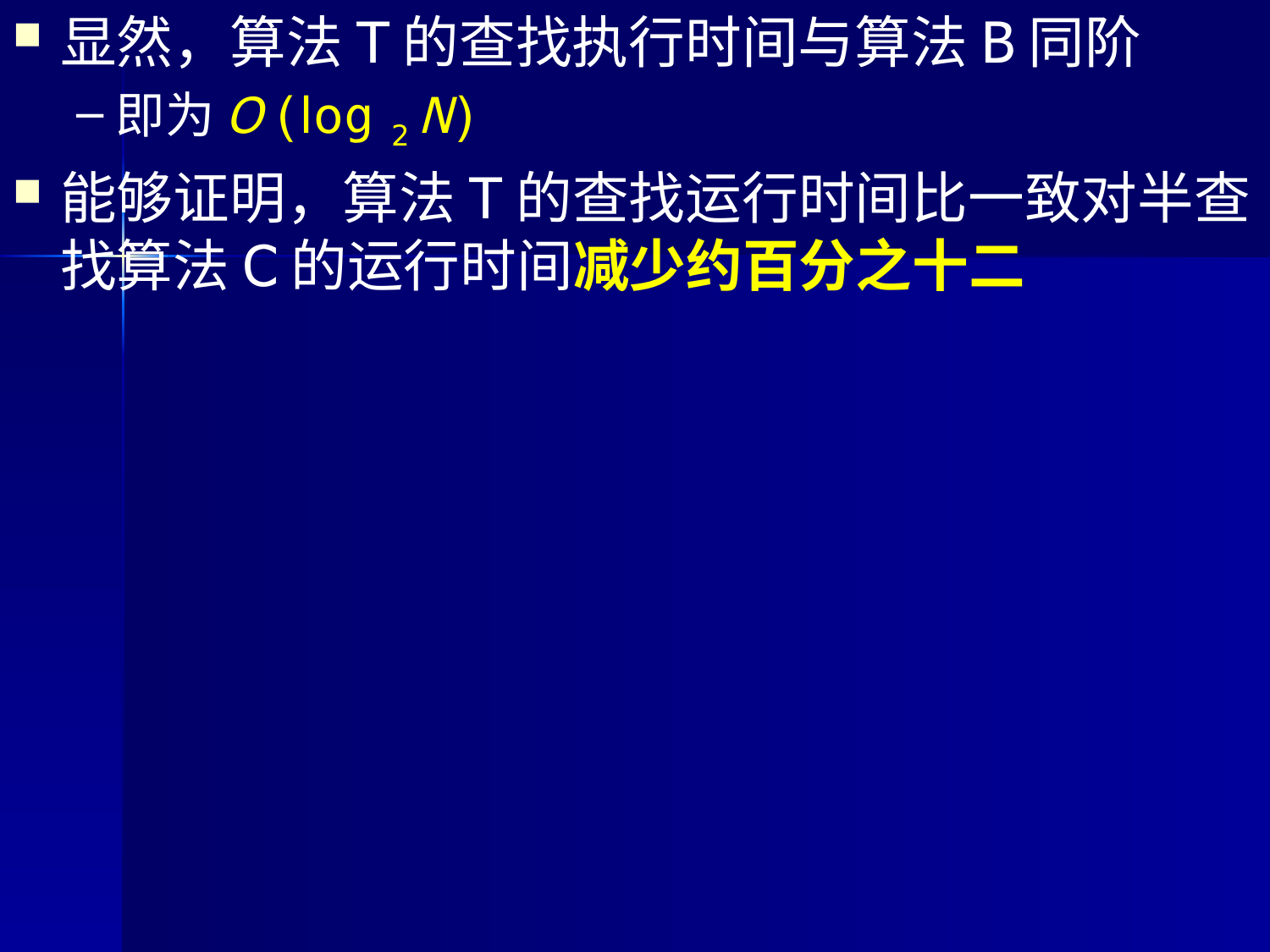

显然，算法T的查找执行时间与算法B同阶
即为O (log 2 N)
能够证明，算法T的查找运行时间比一致对半查找算法C的运行时间减少约百分之十二